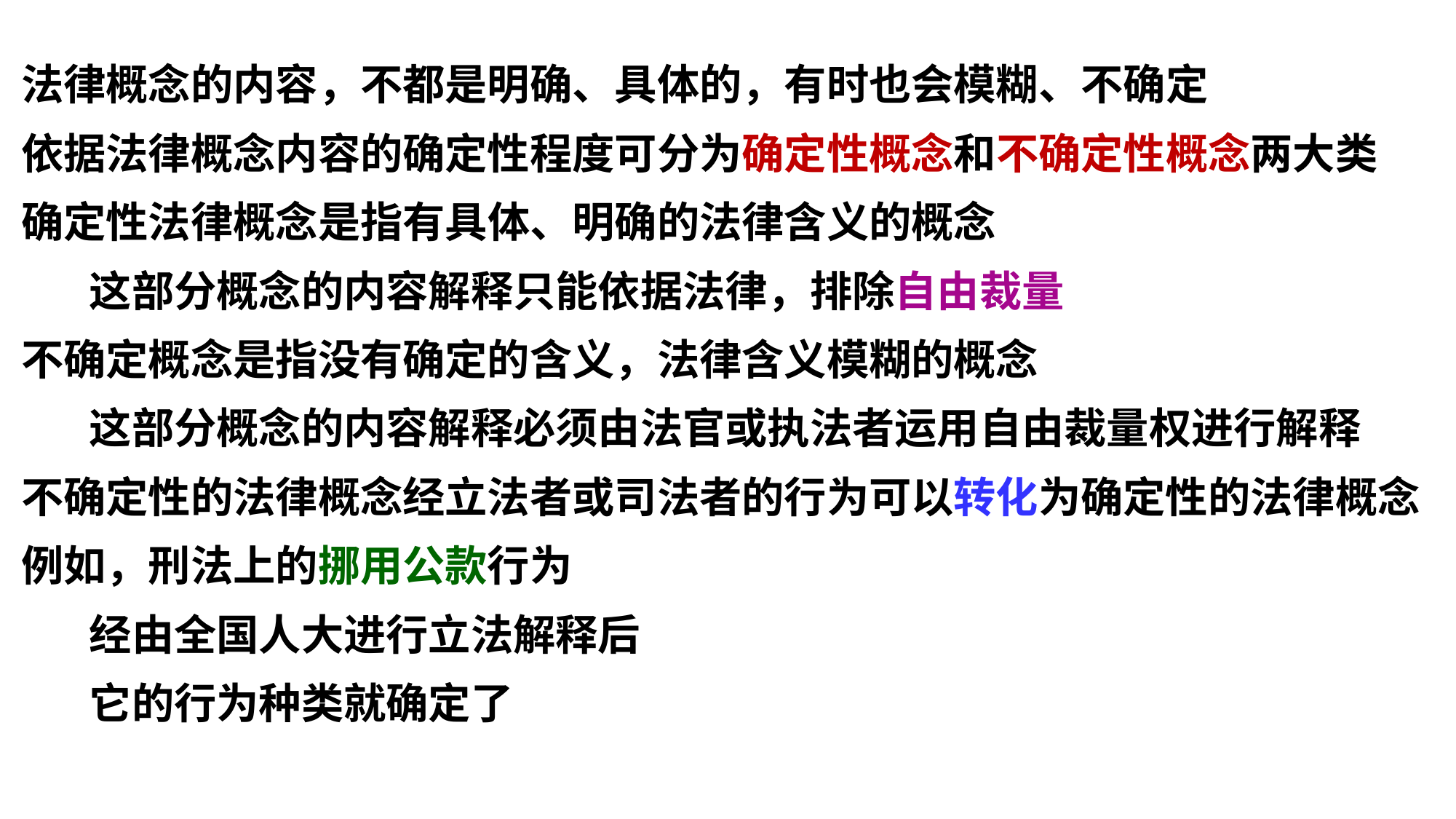

法律概念的内容，不都是明确、具体的，有时也会模糊、不确定
依据法律概念内容的确定性程度可分为确定性概念和不确定性概念两大类
确定性法律概念是指有具体、明确的法律含义的概念
      这部分概念的内容解释只能依据法律，排除自由裁量
不确定概念是指没有确定的含义，法律含义模糊的概念
      这部分概念的内容解释必须由法官或执法者运用自由裁量权进行解释
不确定性的法律概念经立法者或司法者的行为可以转化为确定性的法律概念
例如，刑法上的挪用公款行为
      经由全国人大进行立法解释后
      它的行为种类就确定了